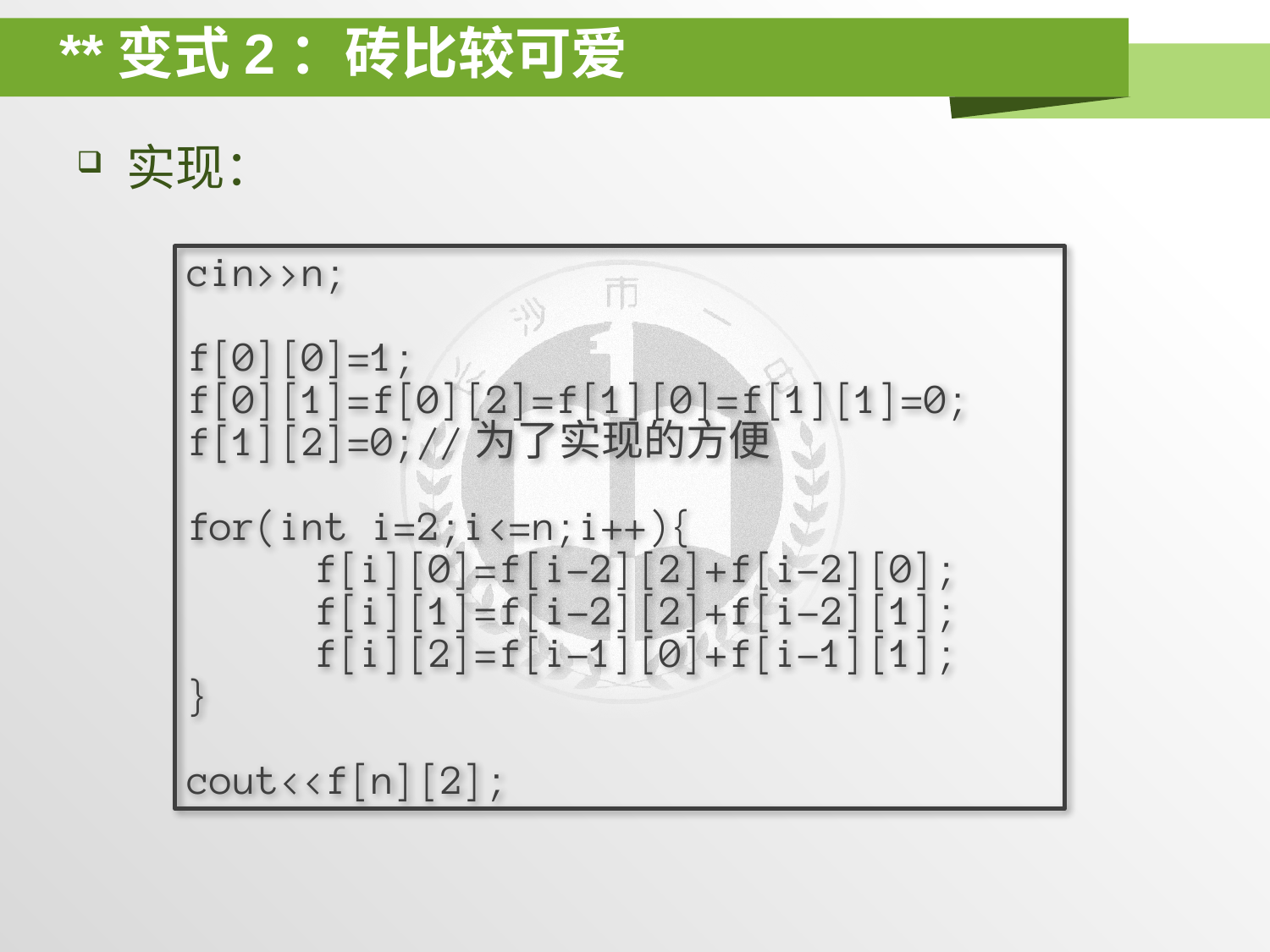

# **变式2：砖比较可爱
实现：
cin>>n;

f[0][0]=1;
f[0][1]=f[0][2]=f[1][0]=f[1][1]=0;
f[1][2]=0;//为了实现的方便

for(int i=2;i<=n;i++){
	f[i][0]=f[i-2][2]+f[i-2][0];
	f[i][1]=f[i-2][2]+f[i-2][1];
	f[i][2]=f[i-1][0]+f[i-1][1];
}

cout<<f[n][2];